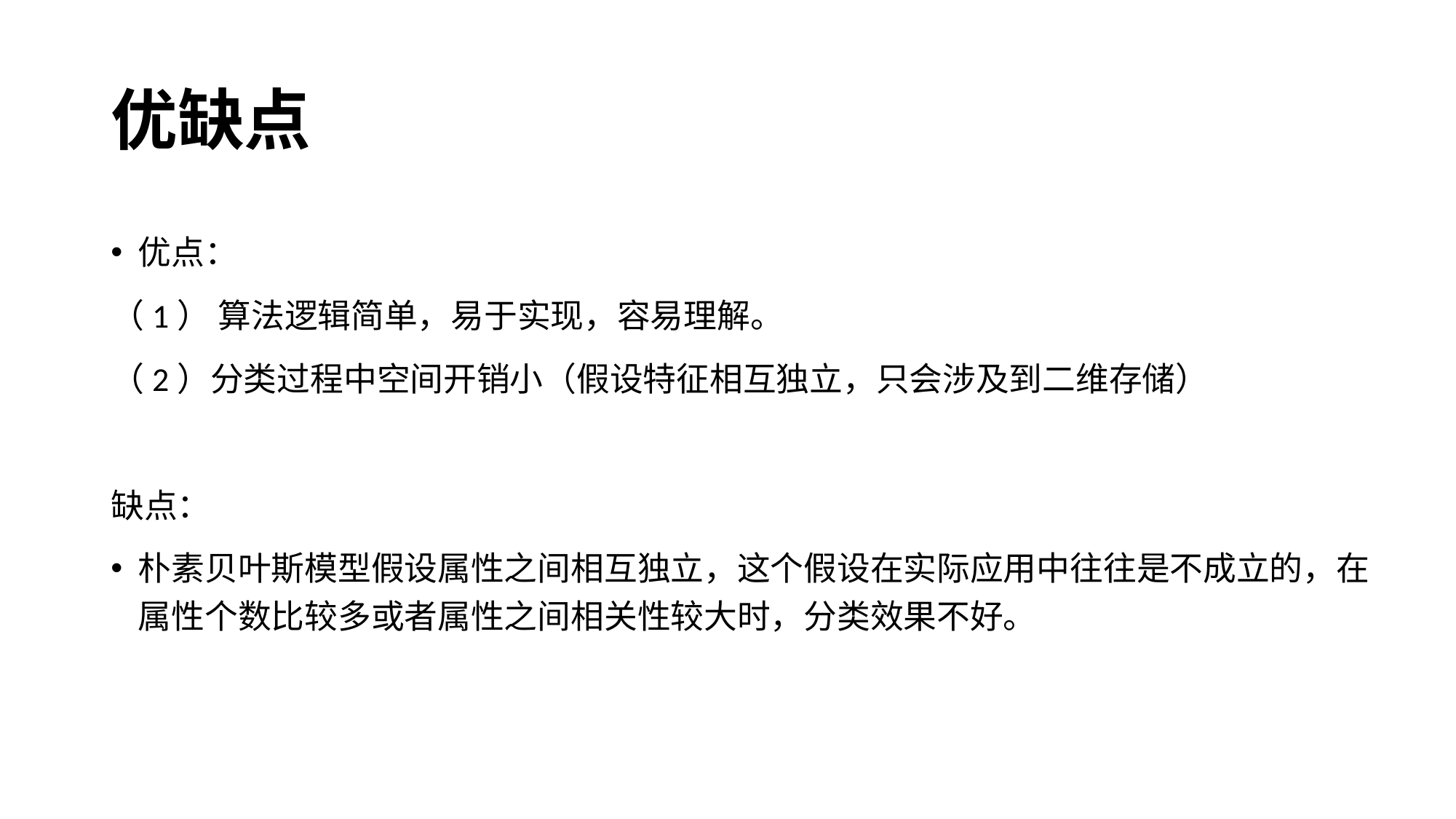

# 优缺点
优点：
（1） 算法逻辑简单，易于实现，容易理解。
（2）分类过程中空间开销小（假设特征相互独立，只会涉及到二维存储）

缺点：
朴素贝叶斯模型假设属性之间相互独立，这个假设在实际应用中往往是不成立的，在属性个数比较多或者属性之间相关性较大时，分类效果不好。